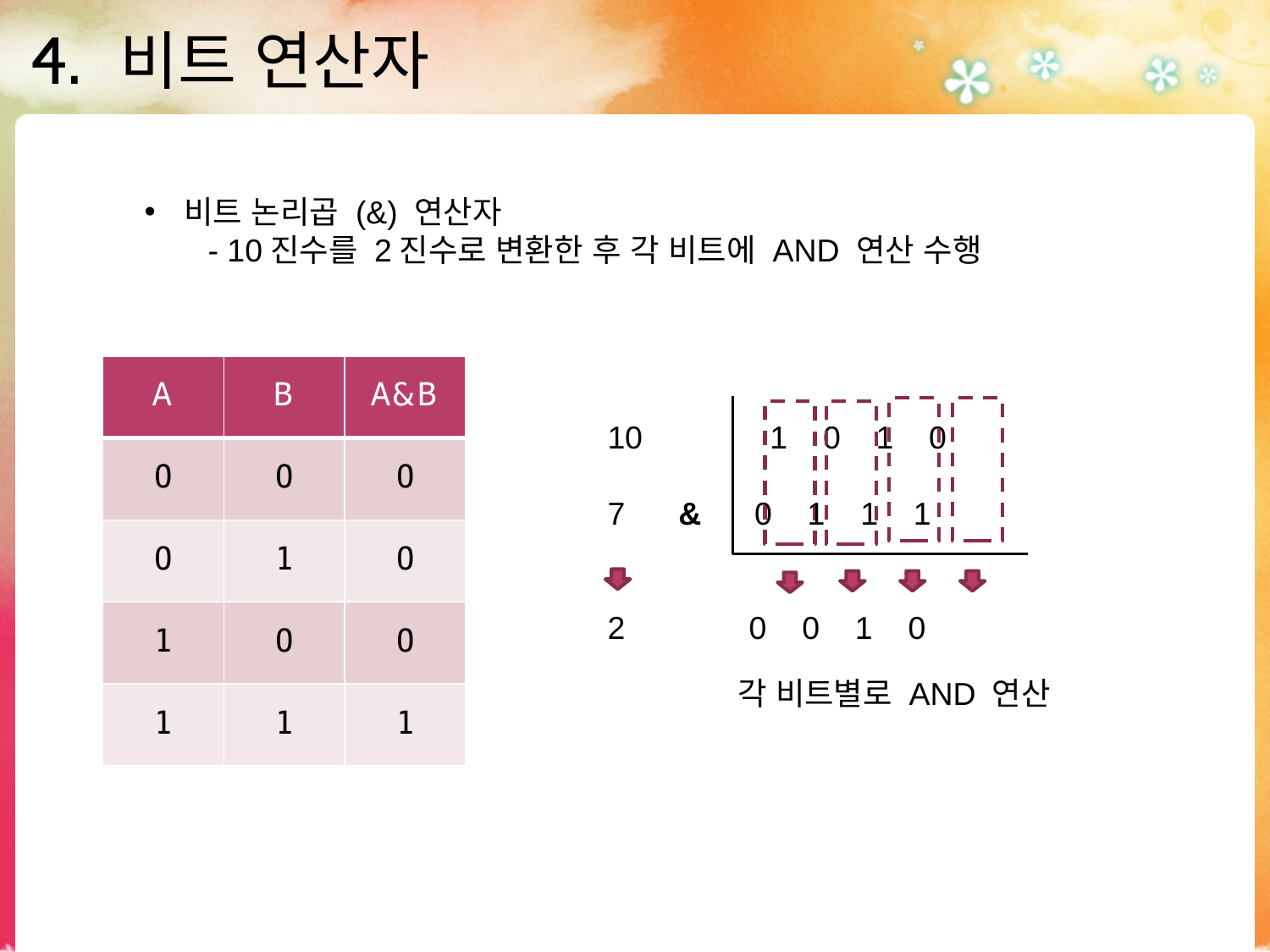

# 4. 비트 연산자
비트 논리곱 (&) 연산자
- 10진수를 2진수로 변환한 후 각 비트에 AND 연산 수행
| A | B | A&B |
| --- | --- | --- |
| 0 | 0 | 0 |
| 0 | 1 | 0 |
| 1 | 0 | 0 |
| 1 | 1 | 1 |

10	    1    0    1    0

7      &      0    1    1    1

2              0    0    1    0

각 비트별로 AND 연산